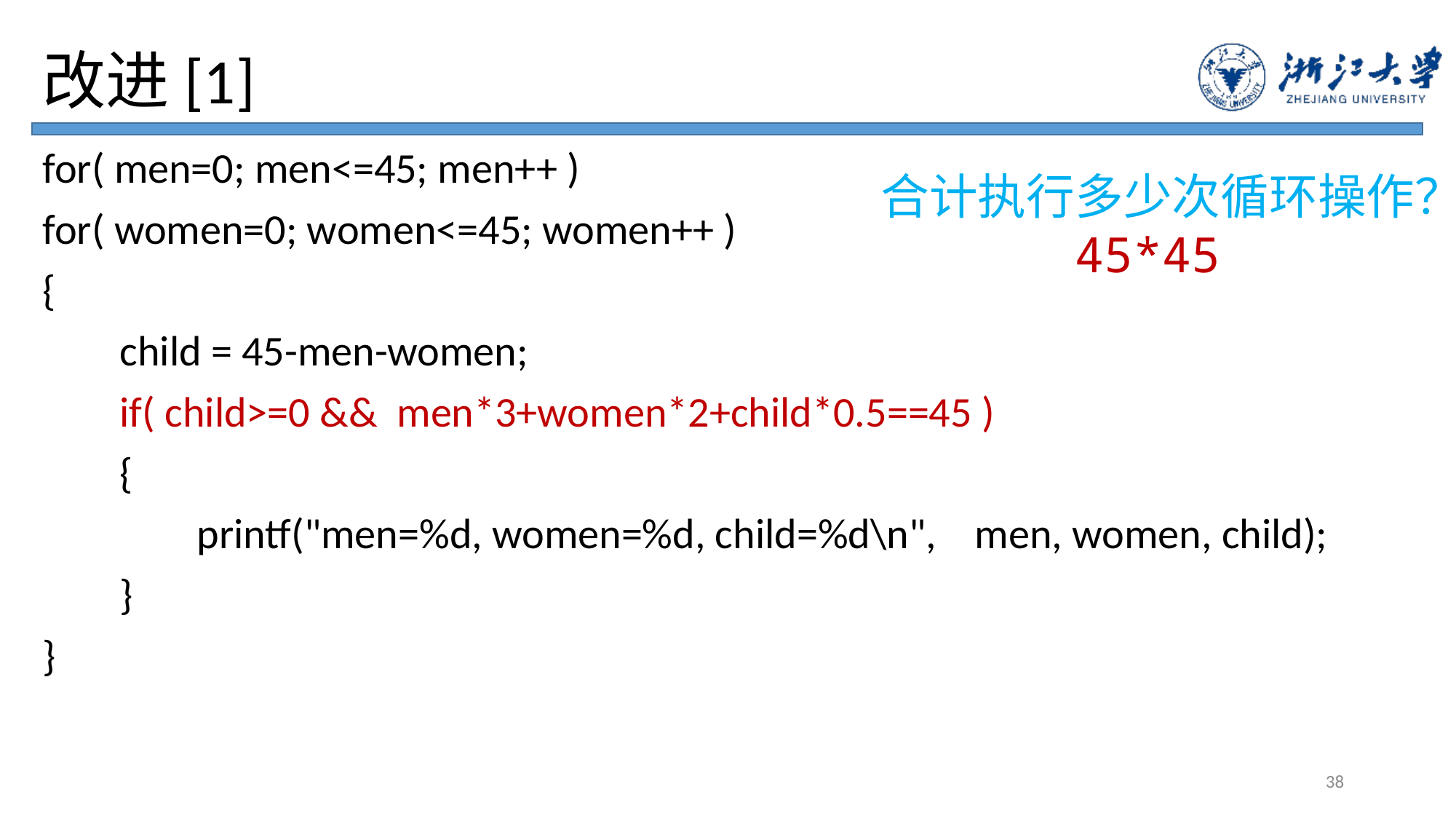

# 改进[1]
for( men=0; men<=45; men++ )
for( women=0; women<=45; women++ )
{
        child = 45-men-women;
        if( child>=0 &&  men*3+women*2+child*0.5==45 )
        {
                printf("men=%d, women=%d, child=%d\n",    men, women, child);
        }
}
合计执行多少次循环操作？
45*45
38